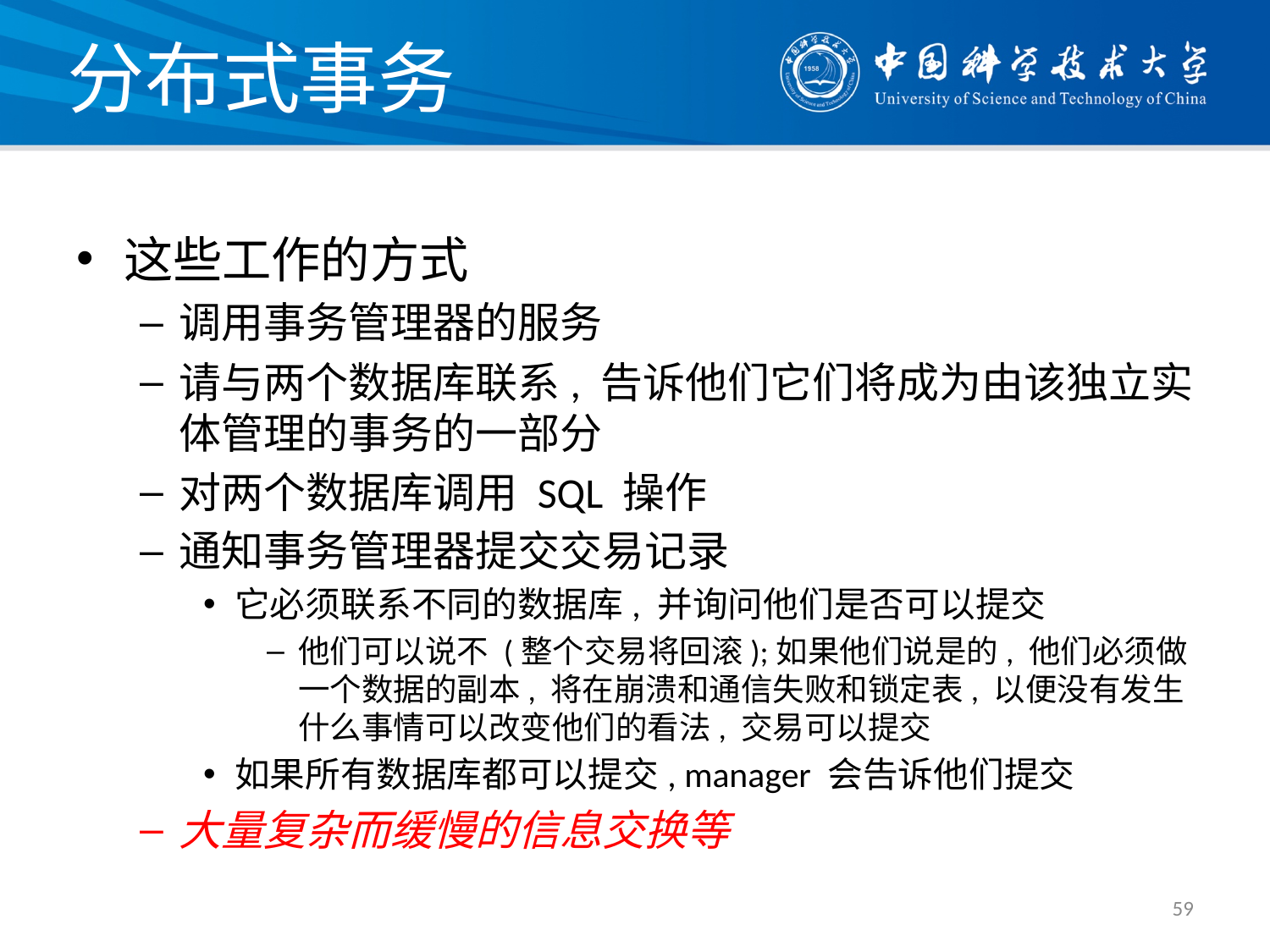

# 分布式事务
这些工作的方式
调用事务管理器的服务
请与两个数据库联系, 告诉他们它们将成为由该独立实体管理的事务的一部分
对两个数据库调用 SQL 操作
通知事务管理器提交交易记录
它必须联系不同的数据库, 并询问他们是否可以提交
他们可以说不 (整个交易将回滚);如果他们说是的, 他们必须做一个数据的副本, 将在崩溃和通信失败和锁定表, 以便没有发生什么事情可以改变他们的看法, 交易可以提交
如果所有数据库都可以提交, manager 会告诉他们提交
大量复杂而缓慢的信息交换等
59